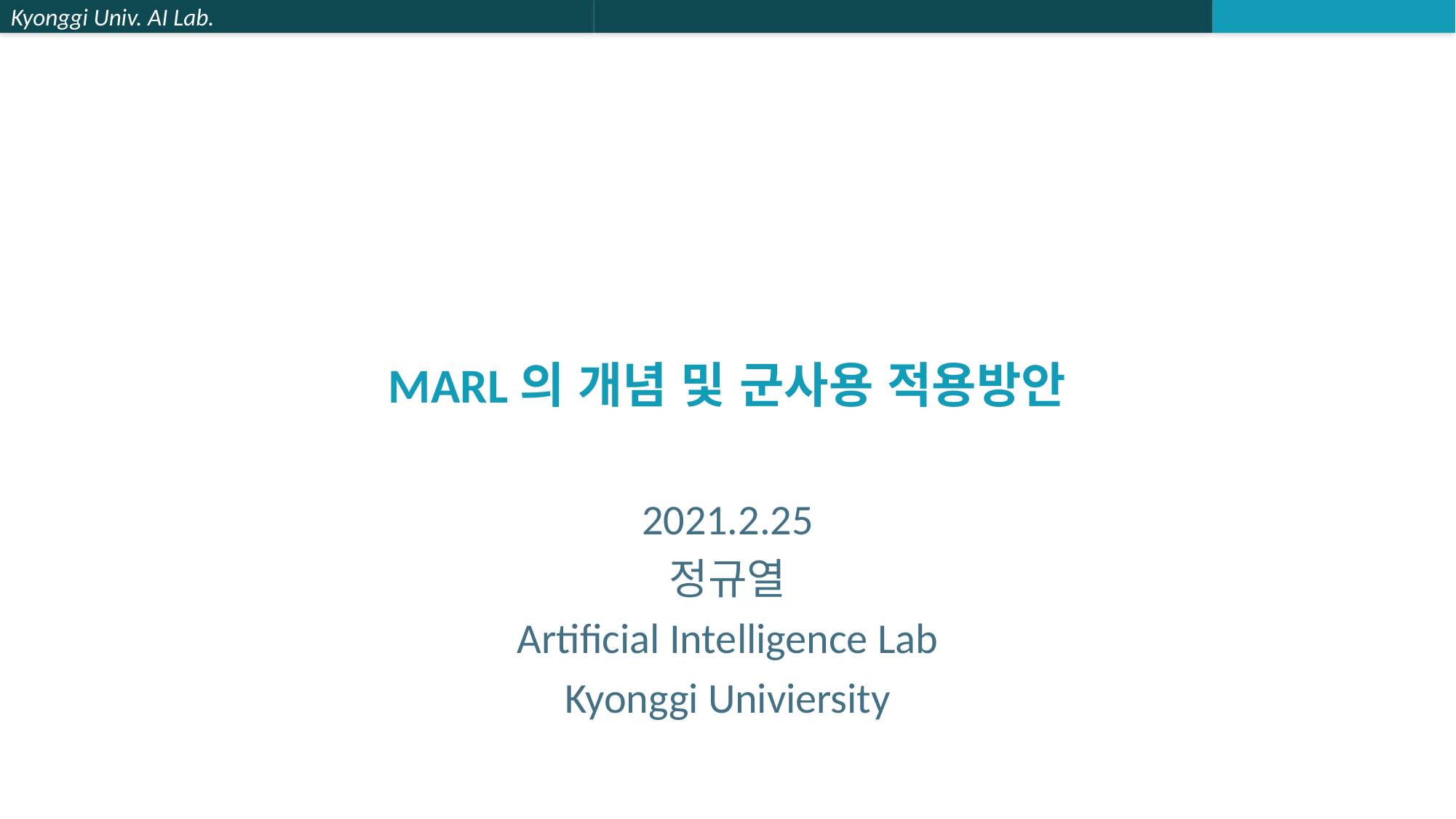

# MARL의 개념 및 군사용 적용방안
2021.2.25
정규열
Artificial Intelligence Lab
Kyonggi Univiersity